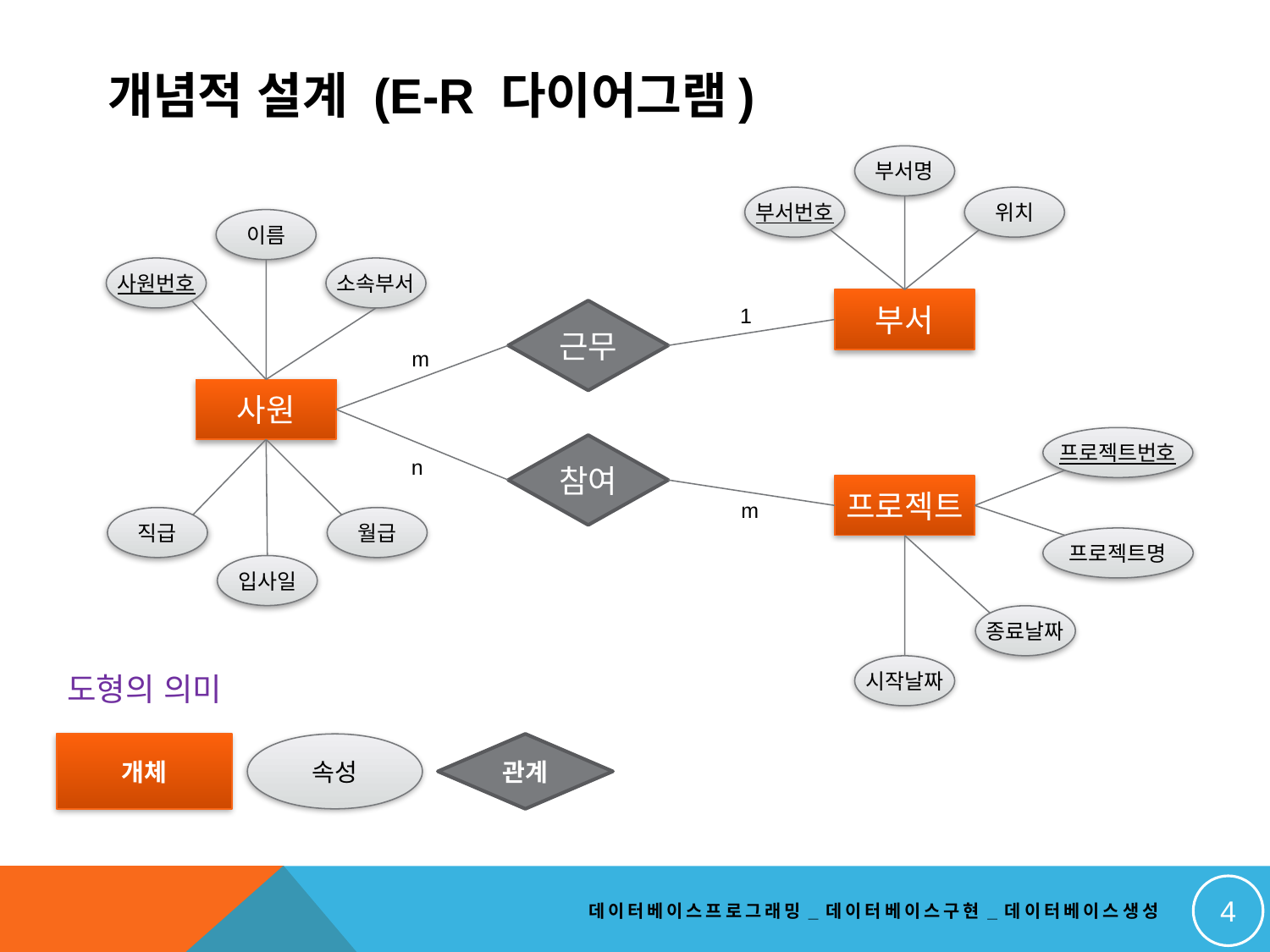

사원번호, 이름, 소속부서, 직급, 입사일, 월급이
개념적 설계 (E-R 다이어그램)
부서명
부서번호
위치
이름
사원번호
소속부서
부서
1
근무
m
사원
프로젝트번호
참여
n
프로젝트
m
직급
월급
프로젝트명
입사일
종료날짜
시작날짜
도형의 의미
개체
속성
관계
4
데이터베이스프로그래밍_데이터베이스구현_데이터베이스생성